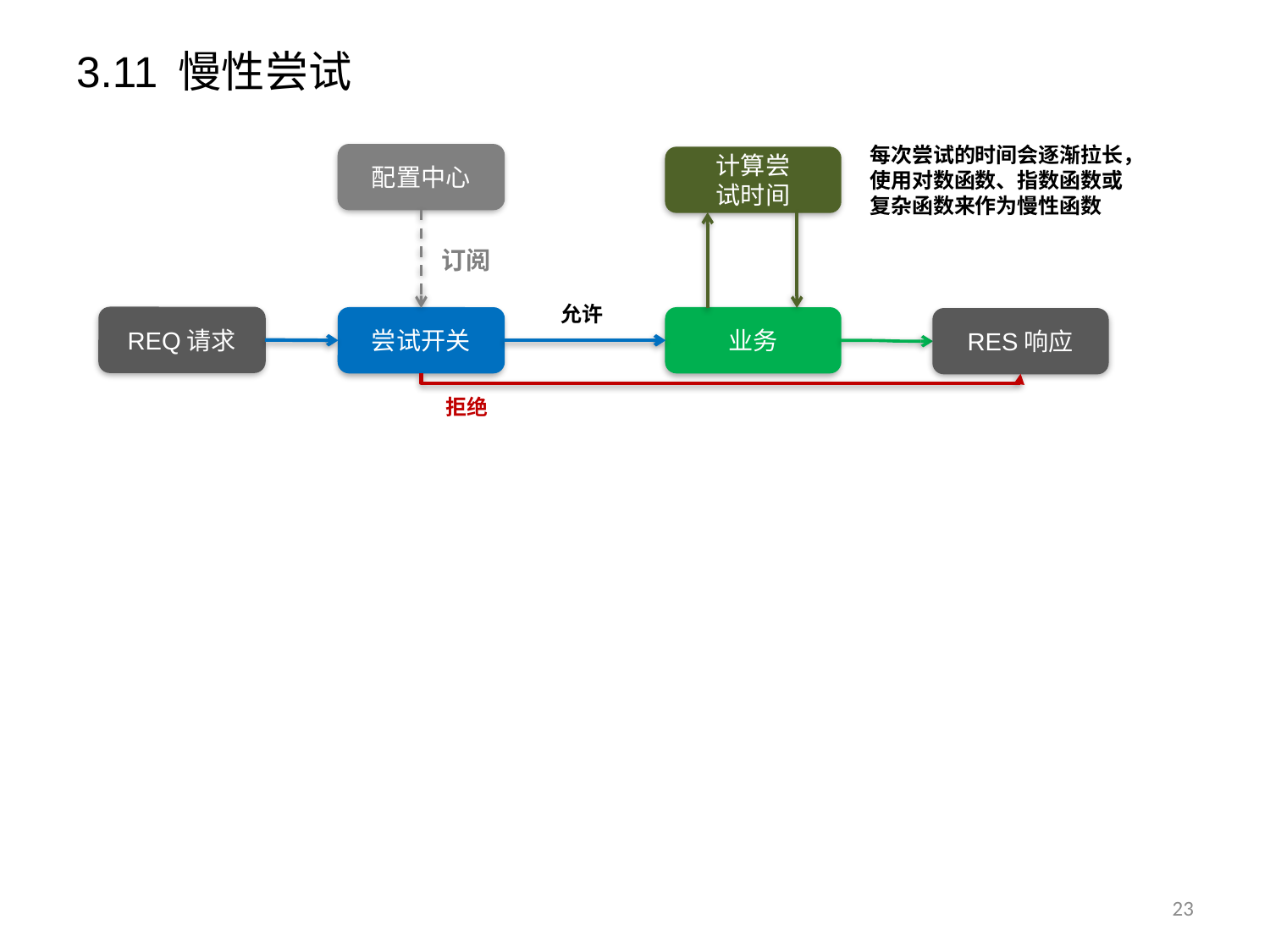

# 3.11 慢性尝试
每次尝试的时间会逐渐拉长，
使用对数函数、指数函数或
复杂函数来作为慢性函数
配置中心
计算尝
试时间
订阅
允许
REQ请求
尝试开关
业务
RES响应
拒绝
23